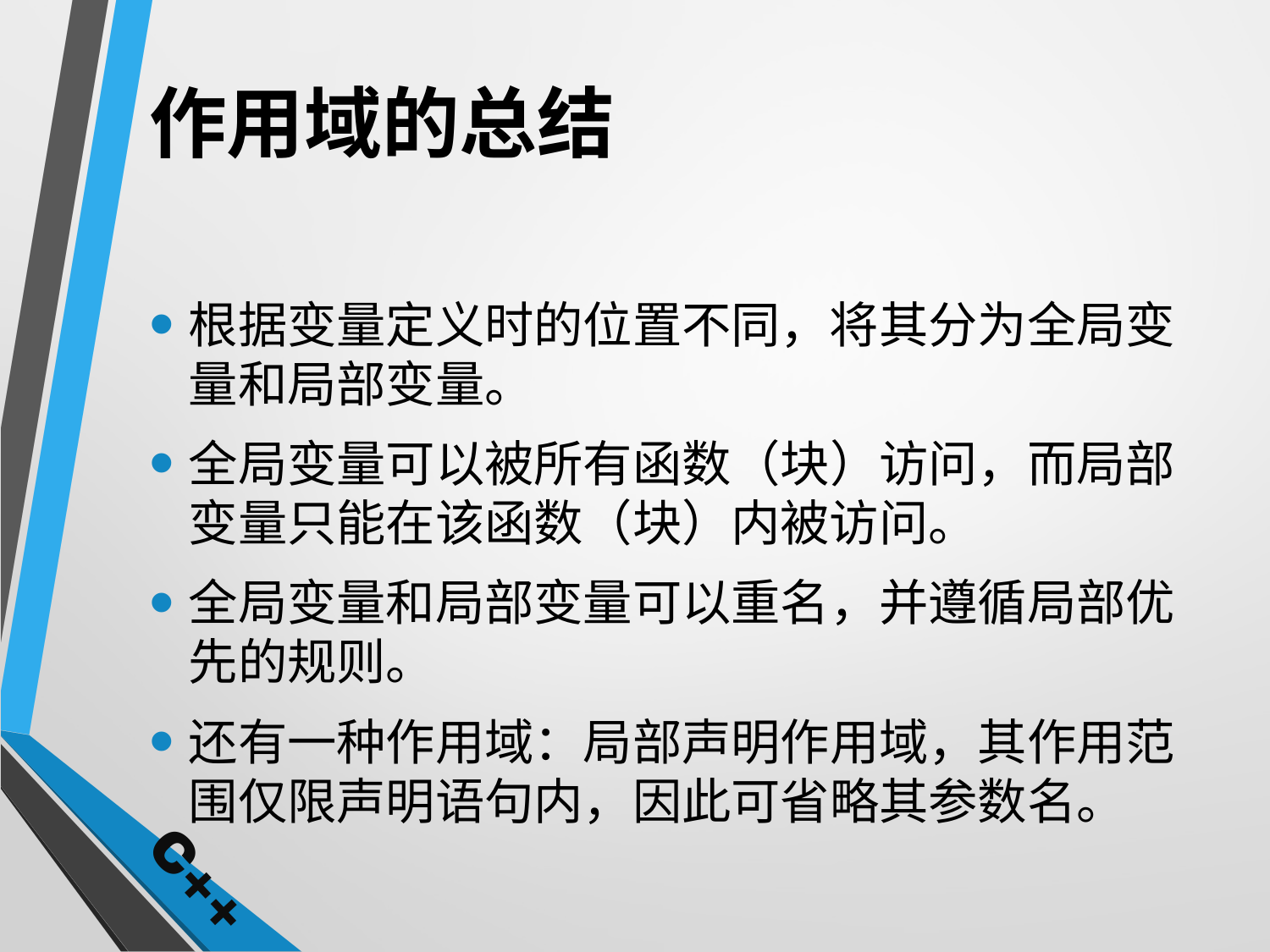

# 作用域的总结
根据变量定义时的位置不同，将其分为全局变量和局部变量。
全局变量可以被所有函数（块）访问，而局部变量只能在该函数（块）内被访问。
全局变量和局部变量可以重名，并遵循局部优先的规则。
还有一种作用域：局部声明作用域，其作用范围仅限声明语句内，因此可省略其参数名。